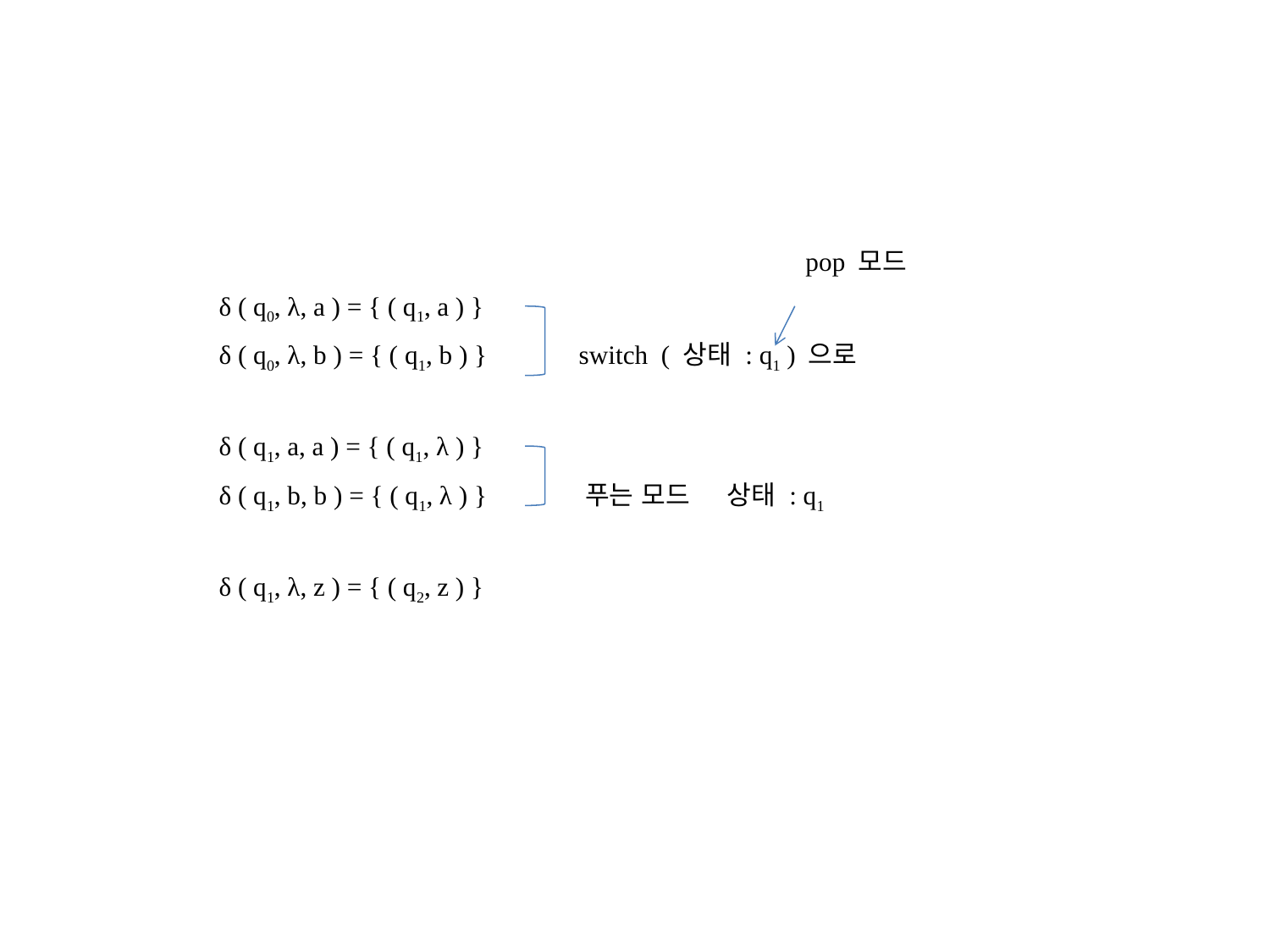

pop 모드
	δ ( q0, λ, a ) = { ( q1, a ) }
	δ ( q0, λ, b ) = { ( q1, b ) }              switch  ( 상태 : q1 ) 으로

	δ ( q1, a, a ) = { ( q1, λ ) }
	δ ( q1, b, b ) = { ( q1, λ ) }              푸는 모드     상태 : q1

	δ ( q1, λ, z ) = { ( q2, z ) }